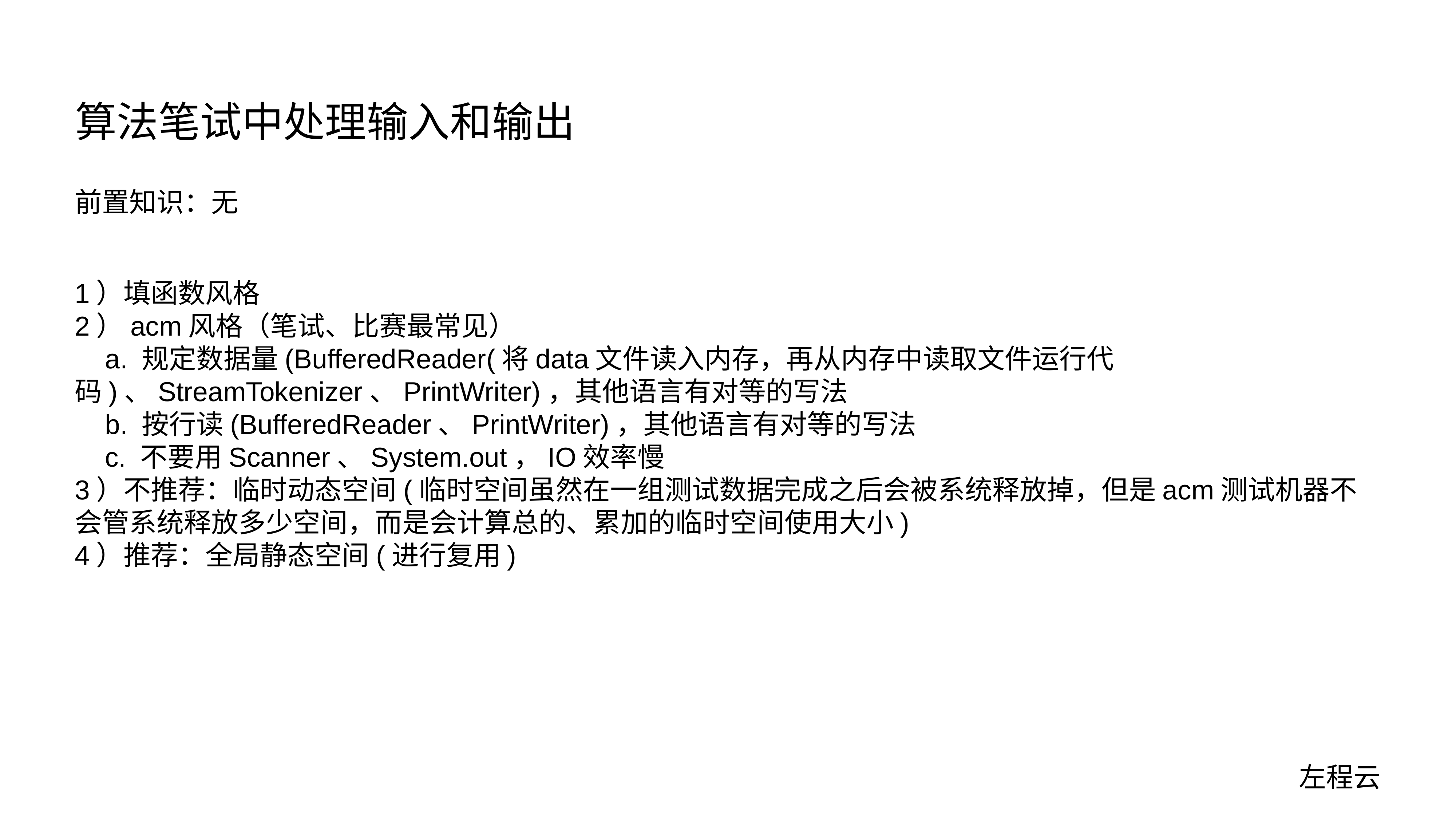

# 算法笔试中处理输入和输出
前置知识：无
1）填函数风格
2）acm风格（笔试、比赛最常见）
    a. 规定数据量(BufferedReader(将data文件读入内存，再从内存中读取文件运行代码)、StreamTokenizer、PrintWriter)，其他语言有对等的写法
    b. 按行读(BufferedReader、PrintWriter)，其他语言有对等的写法
    c. 不要用Scanner、System.out，IO效率慢
3）不推荐：临时动态空间(临时空间虽然在一组测试数据完成之后会被系统释放掉，但是acm测试机器不会管系统释放多少空间，而是会计算总的、累加的临时空间使用大小)
4）推荐：全局静态空间(进行复用)
左程云